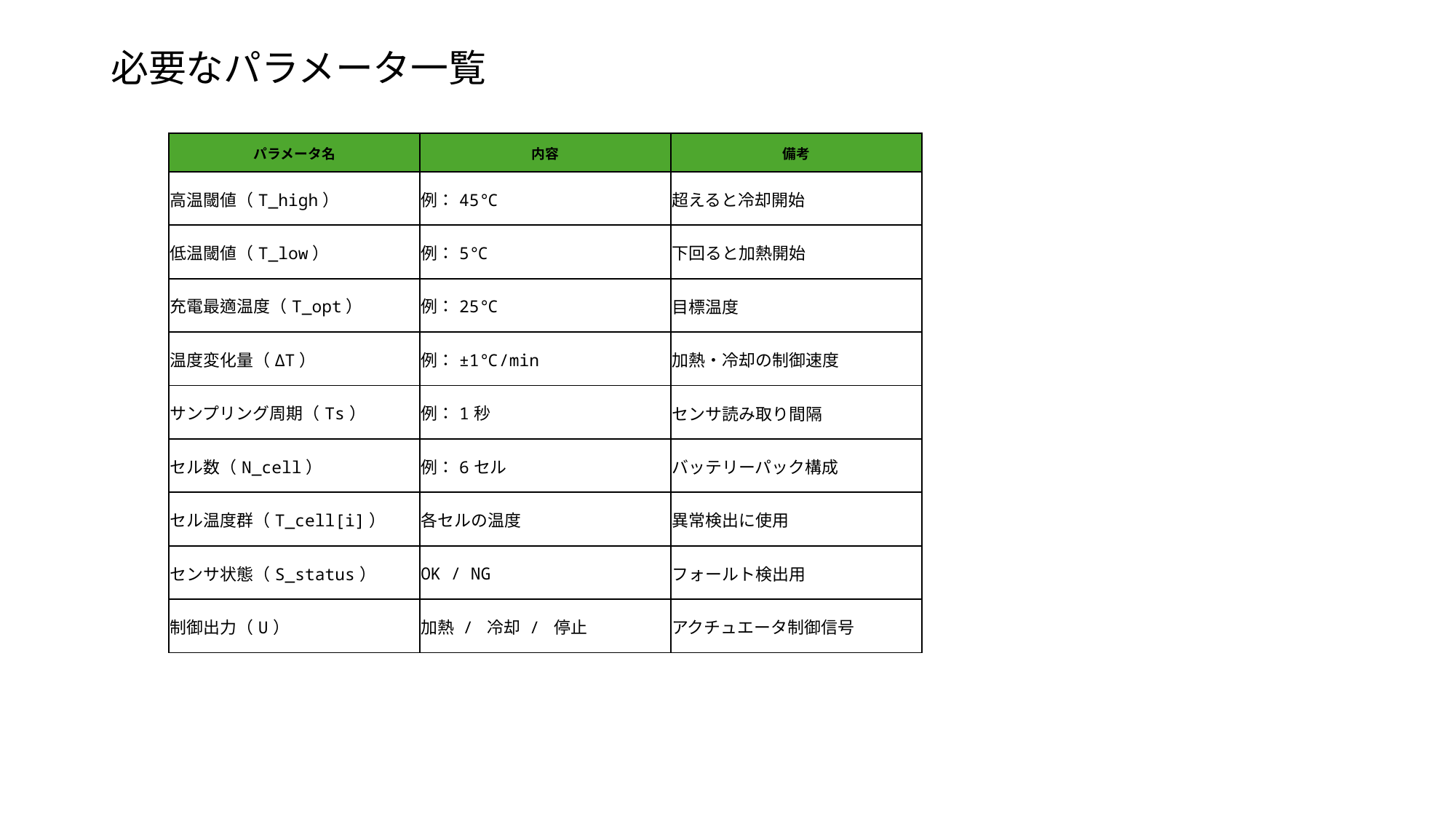

# 必要なパラメータ一覧
| パラメータ名 | 内容 | 備考 |
| --- | --- | --- |
| 高温閾値（T\_high） | 例：45℃ | 超えると冷却開始 |
| 低温閾値（T\_low） | 例：5℃ | 下回ると加熱開始 |
| 充電最適温度（T\_opt） | 例：25℃ | 目標温度 |
| 温度変化量（ΔT） | 例：±1℃/min | 加熱・冷却の制御速度 |
| サンプリング周期（Ts） | 例：1秒 | センサ読み取り間隔 |
| セル数（N\_cell） | 例：6セル | バッテリーパック構成 |
| セル温度群（T\_cell[i]） | 各セルの温度 | 異常検出に使用 |
| センサ状態（S\_status） | OK / NG | フォールト検出用 |
| 制御出力（U） | 加熱 / 冷却 / 停止 | アクチュエータ制御信号 |